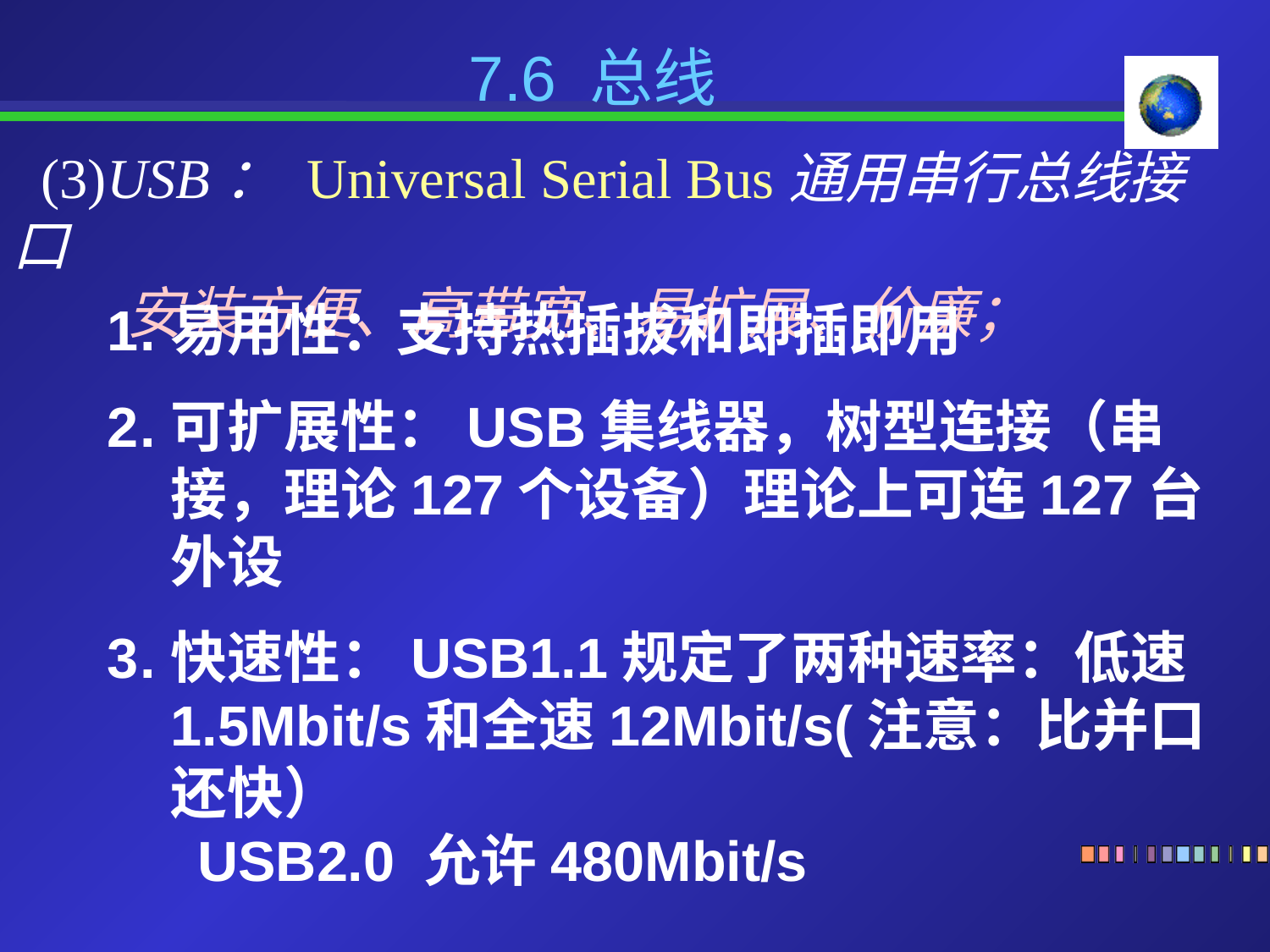

7.6 总线
  (3)USB： Universal Serial Bus通用串行总线接口
         安装方便、高带宽、易扩展、价廉；

易用性：支持热插拔和即插即用
可扩展性：USB集线器，树型连接（串接，理论127个设备）理论上可连127台外设
快速性：USB1.1规定了两种速率：低速1.5Mbit/s和全速12Mbit/s(注意：比并口还快）
 USB2.0 允许480Mbit/s
121